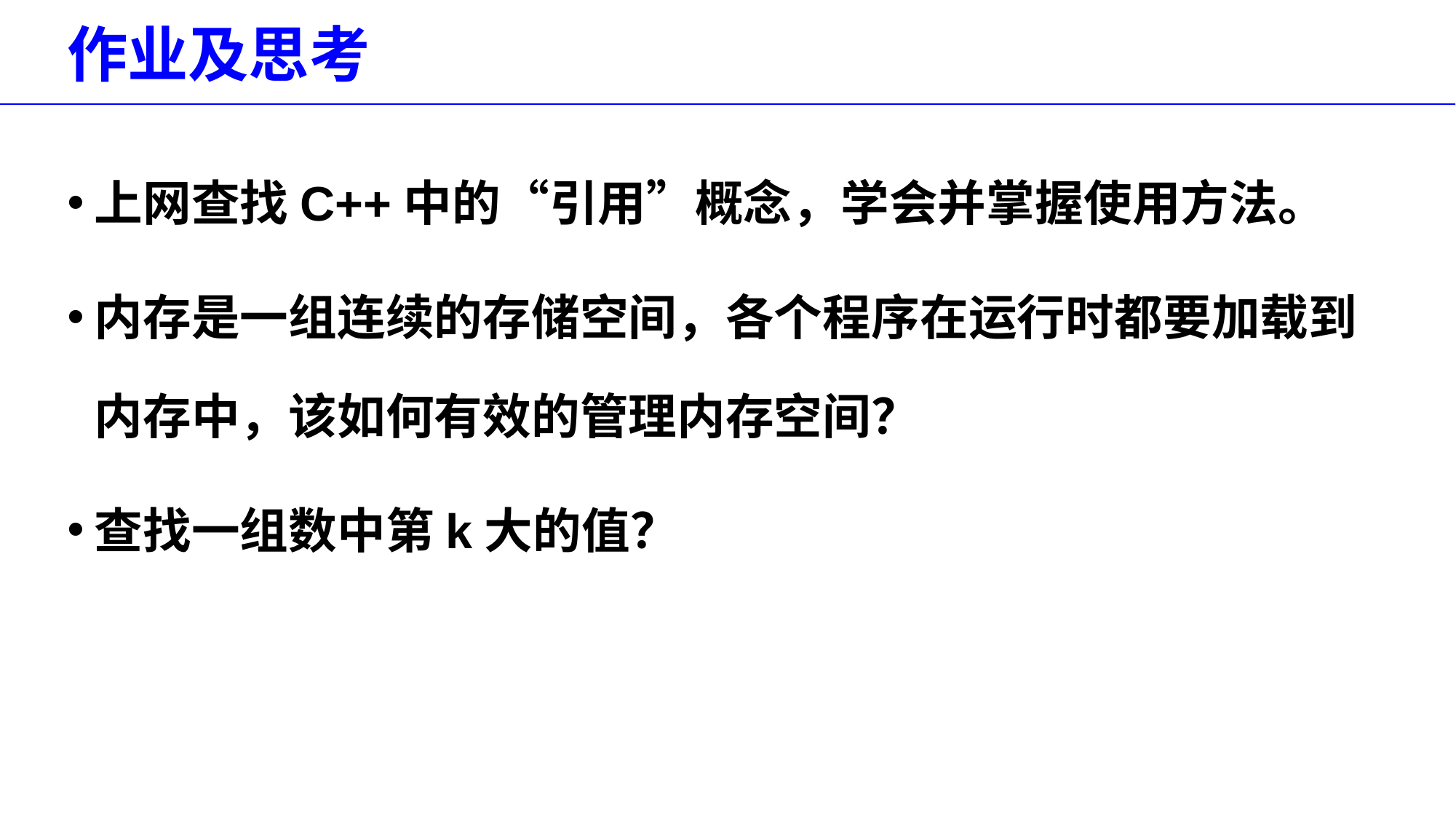

# 作业及思考
上网查找C++中的“引用”概念，学会并掌握使用方法。
内存是一组连续的存储空间，各个程序在运行时都要加载到内存中，该如何有效的管理内存空间？
查找一组数中第k大的值？
34